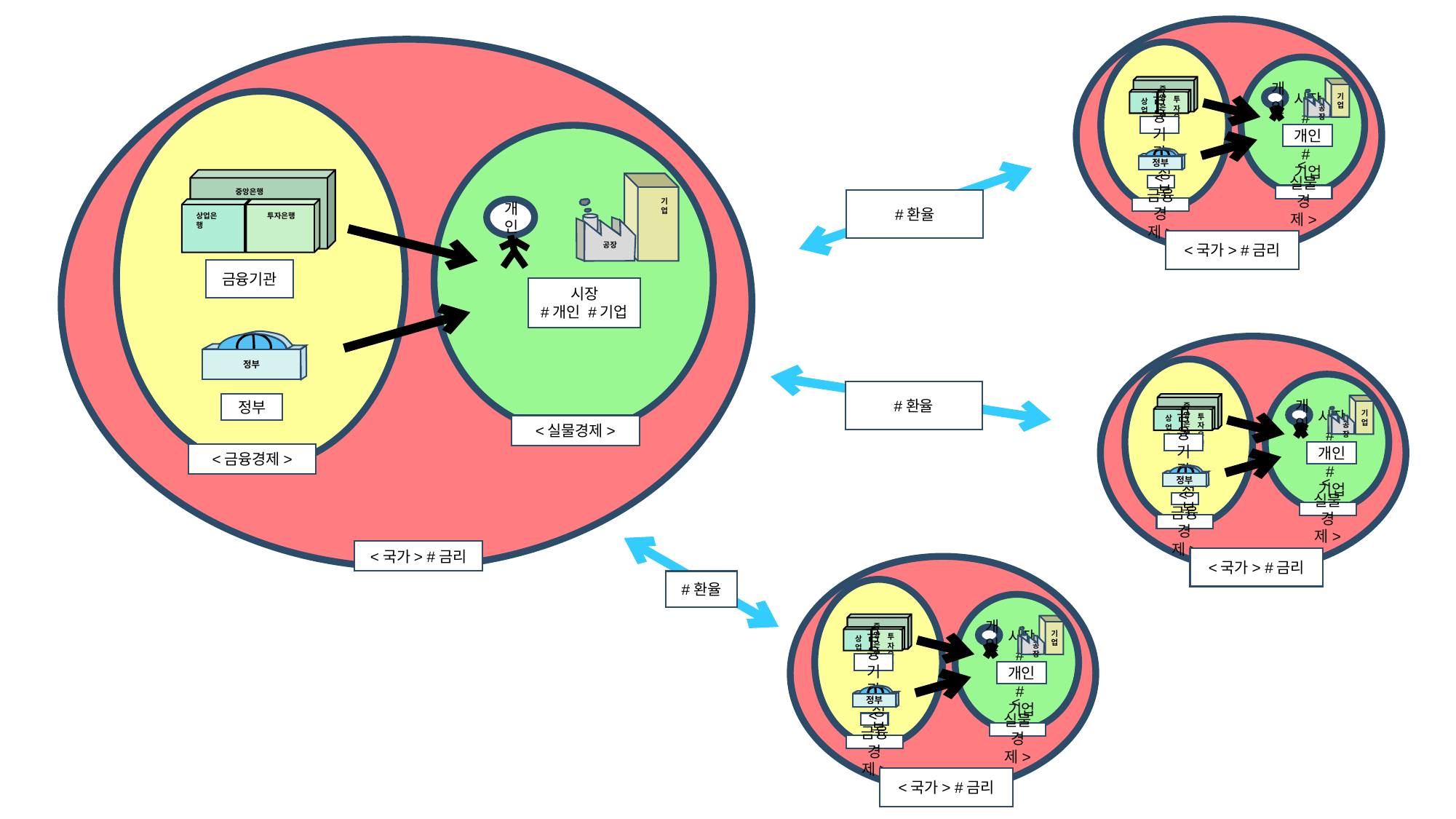

중앙은행

상업은행

투자은행
금융기관

기업

공장
개인
시장
#개인 #기업

정부
정부
<실물경제>
<금융경제>
<국가> #금리

중앙은행

상업은행

투자은행
금융기관

기업

공장
#환율
개인
시장
#개인 #기업

정부
정부

중앙은행

상업은행

투자은행
금융기관

기업

공장
개인
시장
#개인 #기업

정부
정부
<실물경제>
<금융경제>
<국가> #금리
#환율
<실물경제>
<금융경제>
<국가> #금리

중앙은행

상업은행

투자은행
금융기관

기업

공장
개인
시장
#개인 #기업

정부
정부
<실물경제>
<금융경제>
<국가> #금리
#환율